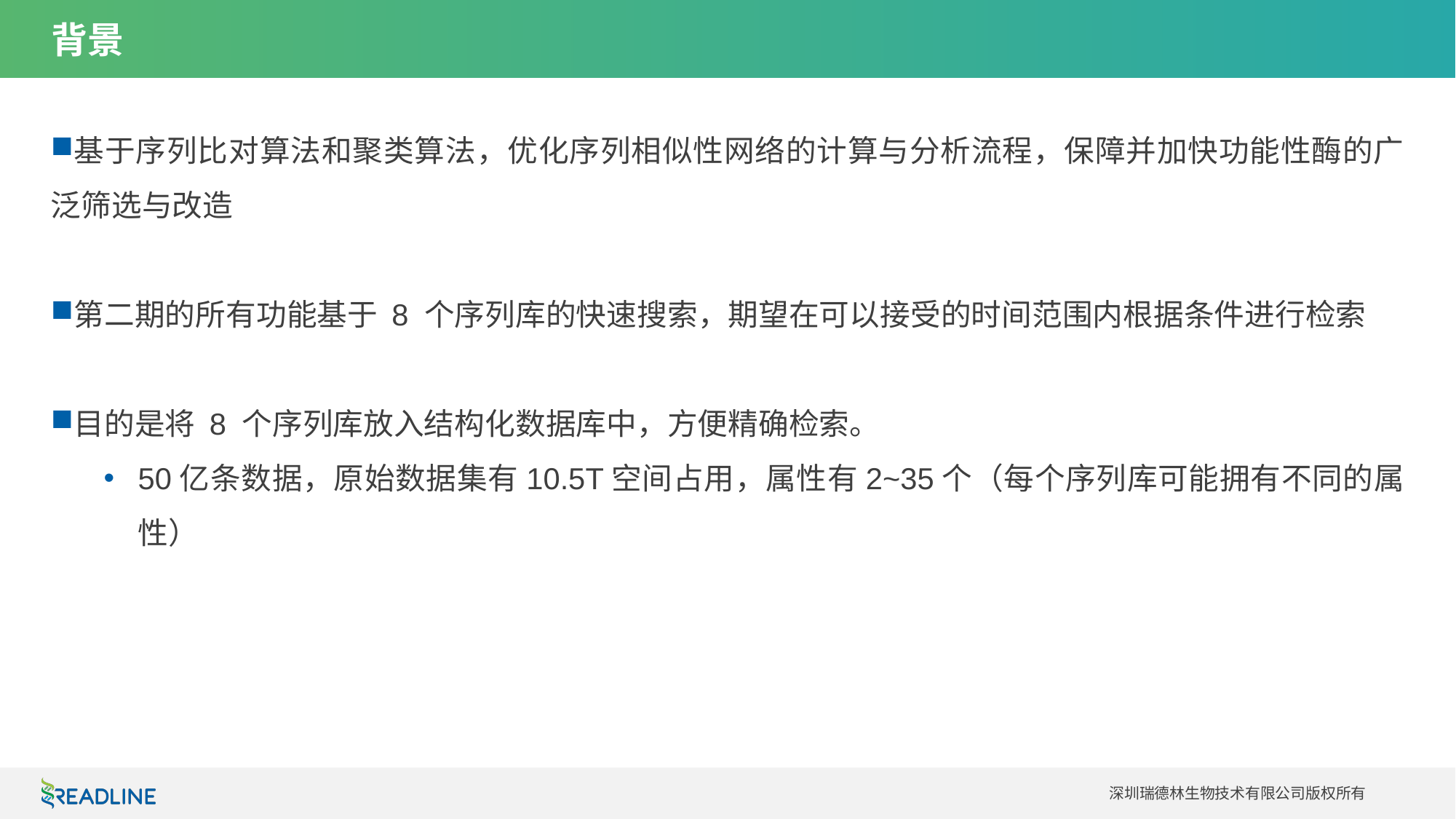

# 背景
基于序列比对算法和聚类算法，优化序列相似性网络的计算与分析流程，保障并加快功能性酶的广泛筛选与改造

第二期的所有功能基于 8 个序列库的快速搜索，期望在可以接受的时间范围内根据条件进行检索

目的是将 8 个序列库放入结构化数据库中，方便精确检索。
50亿条数据，原始数据集有10.5T空间占用，属性有2~35个（每个序列库可能拥有不同的属性）